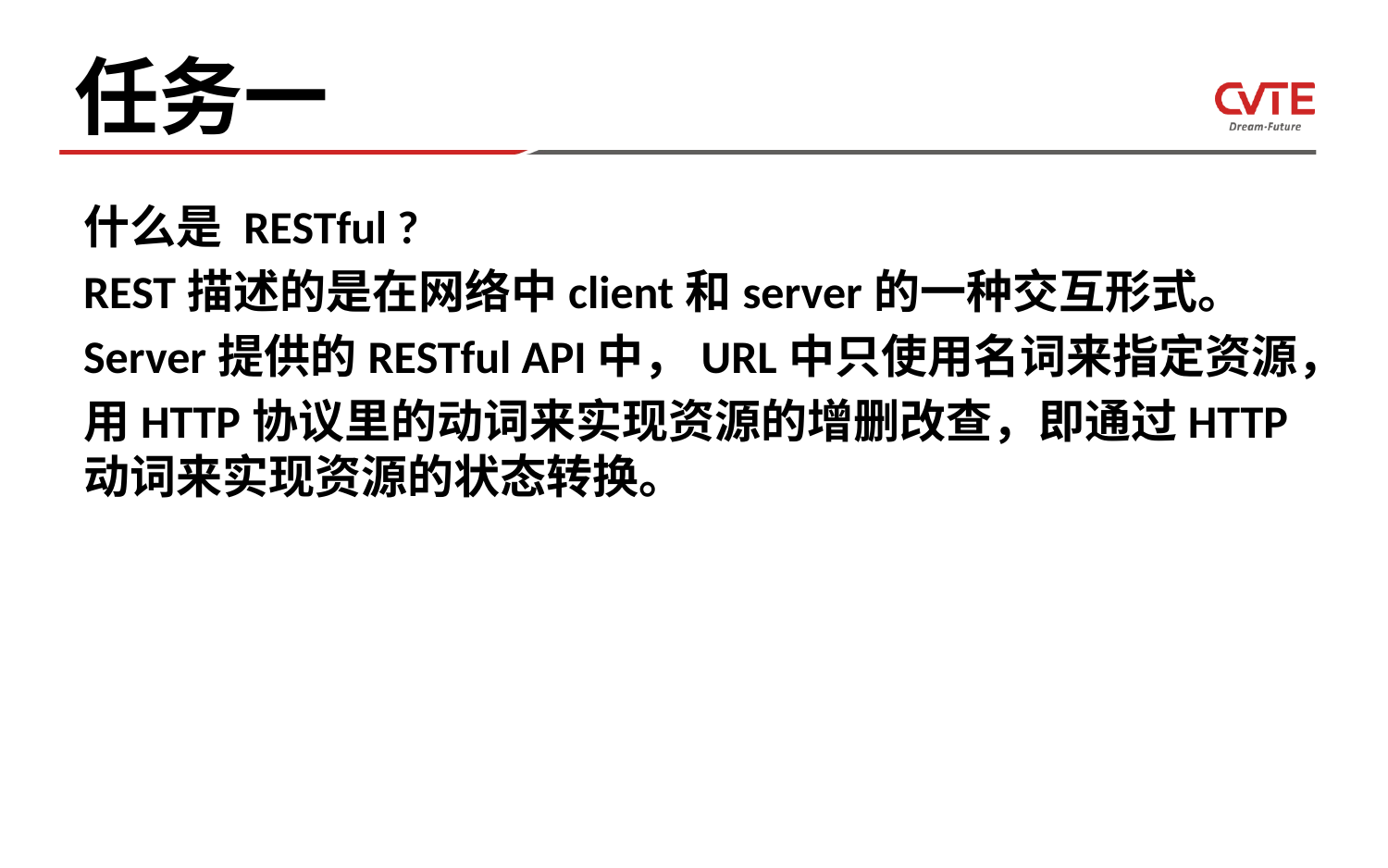

# 任务一
什么是 RESTful ?
REST描述的是在网络中client和server的一种交互形式。
Server提供的RESTful API中，URL中只使用名词来指定资源，
用HTTP协议里的动词来实现资源的增删改查，即通过HTTP动词来实现资源的状态转换。